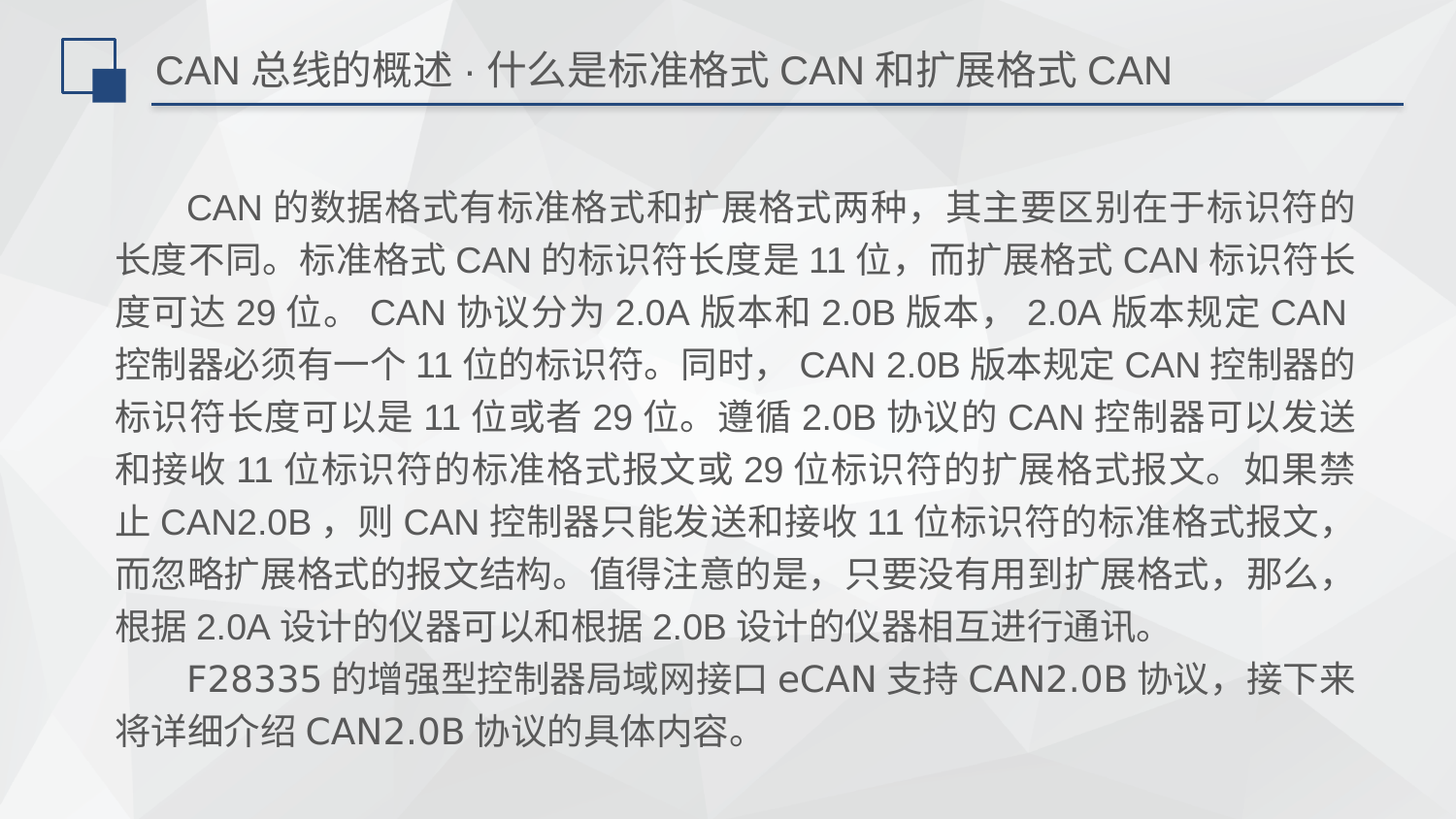

# CAN总线的概述·什么是标准格式CAN和扩展格式CAN
CAN的数据格式有标准格式和扩展格式两种，其主要区别在于标识符的长度不同。标准格式CAN的标识符长度是11位，而扩展格式CAN标识符长度可达29位。CAN协议分为2.0A版本和2.0B版本，2.0A版本规定CAN控制器必须有一个11位的标识符。同时，CAN 2.0B版本规定CAN控制器的标识符长度可以是11位或者29位。遵循2.0B协议的CAN控制器可以发送和接收11位标识符的标准格式报文或29位标识符的扩展格式报文。如果禁止CAN2.0B，则CAN控制器只能发送和接收11位标识符的标准格式报文，而忽略扩展格式的报文结构。值得注意的是，只要没有用到扩展格式，那么，根据2.0A设计的仪器可以和根据2.0B设计的仪器相互进行通讯。
F28335的增强型控制器局域网接口eCAN支持CAN2.0B协议，接下来将详细介绍CAN2.0B协议的具体内容。